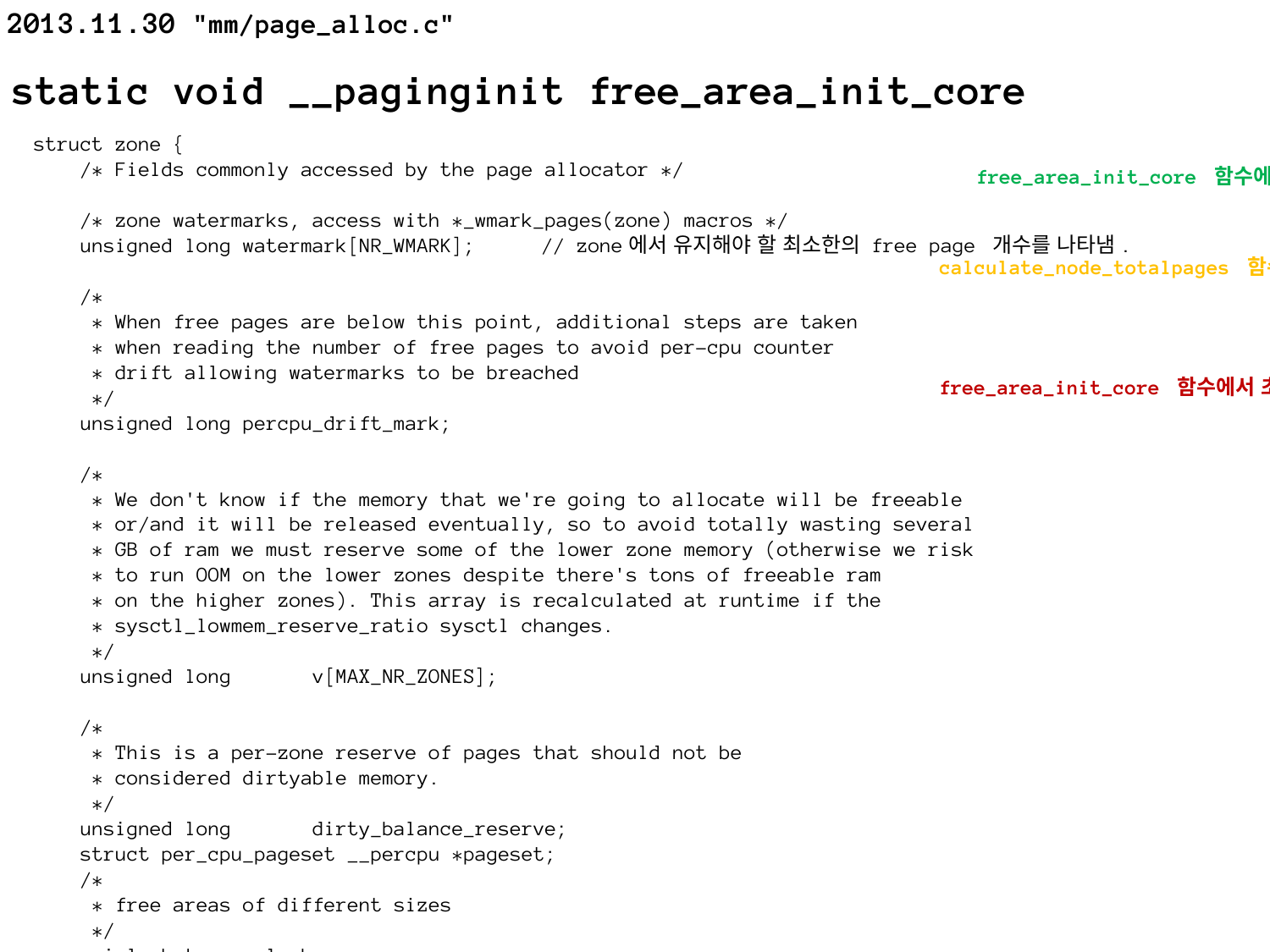

# 2013.11.30 "mm/page_alloc.c"
static void __paginginit free_area_init_core
struct zone {
    /* Fields commonly accessed by the page allocator */

    /* zone watermarks, access with *_wmark_pages(zone) macros */
    unsigned long watermark[NR_WMARK];	// zone에서 유지해야 할 최소한의 free page 개수를 나타냄.

    /*
     * When free pages are below this point, additional steps are taken
     * when reading the number of free pages to avoid per-cpu counter
     * drift allowing watermarks to be breached
     */
    unsigned long percpu_drift_mark;

    /*
     * We don't know if the memory that we're going to allocate will be freeable
     * or/and it will be released eventually, so to avoid totally wasting several
     * GB of ram we must reserve some of the lower zone memory (otherwise we risk
     * to run OOM on the lower zones despite there's tons of freeable ram
     * on the higher zones). This array is recalculated at runtime if the
     * sysctl_lowmem_reserve_ratio sysctl changes.
     */
    unsigned long       v[MAX_NR_ZONES];

    /*
     * This is a per-zone reserve of pages that should not be
     * considered dirtyable memory.
     */
    unsigned long       dirty_balance_reserve;
    struct per_cpu_pageset __percpu *pageset;
    /*
     * free areas of different sizes
     */
    spinlock_t      lock;
    int                     all_unreclaimable; /* All pages pinned */

    /* Set to true when the PG_migrate_skip bits should be cleared */
    bool            compact_blockskip_flush;

    /* pfns where compaction scanners should start */
    unsigned long       compact_cached_free_pfn;
    unsigned long       compact_cached_migrate_pfn;

    struct free_area    free_area[MAX_ORDER];

    /*
     * On compaction failure, 1<<compact_defer_shift compactions
     * are skipped before trying again. The number attempted since
     * last failure is tracked with compact_considered.
     */
    unsigned int        compact_considered;
    unsigned int        compact_defer_shift;
    int         compact_order_failed;

struct zone_padding {
    char x[0];
} ____cacheline_internodealigned_in_smp;

    /* Fields commonly accessed by the page reclaim scanner */
    spinlock_t      lru_lock;
    struct lruvec       lruvec;

    unsigned long       pages_scanned;     /* since last reclaim */
    unsigned long       flags;         /* zone flags, see below */

    /* Zone statistics */
    atomic_long_t       vm_stat[NR_VM_ZONE_STAT_ITEMS];

    /*
     * The target ratio of ACTIVE_ANON to INACTIVE_ANON pages on
     * this zone's LRU.  Maintained by the pageout code.
     */
    unsigned int inactive_ratio;

struct zone_padding {
    char x[0];
} ____cacheline_internodealigned_in_smp;

    /* Rarely used or read-mostly fields */

    /*
     * wait_table       -- the array holding the hash table
     * wait_table_hash_nr_entries   -- the size of the hash table array
     * wait_table_bits  -- wait_table_size == (1 << wait_table_bits)
     *
     * The purpose of all these is to keep track of the people
     * waiting for a page to become available and make them
     * runnable again when possible. The trouble is that this
     * consumes a lot of space, especially when so few things
     * wait on pages at a given time. So instead of using
     * per-page waitqueues, we use a waitqueue hash table.
     *
     * The bucket discipline is to sleep on the same queue when
     * colliding and wake all in that wait queue when removing.
     * When something wakes, it must check to be sure its page is
     * truly available, a la thundering herd. The cost of a
     * collision is great, but given the expected load of the
     * table, they should be so rare as to be outweighed by the
     * benefits from the saved space.
     *
     * __wait_on_page_locked() and unlock_page() in mm/filemap.c, are the
     * primary users of these fields, and in mm/page_alloc.c
     * free_area_init_core() performs the initialization of them.
     */
    wait_queue_head_t   * wait_table;

    unsigned long       wait_table_hash_nr_entries;
    unsigned long       wait_table_bits;

    /*
     * Discontig memory support fields.
     */
    struct pglist_data  *zone_pgdat;
    /* zone_start_pfn == zone_start_paddr >> PAGE_SHIFT */
    unsigned long       zone_start_pfn;

    /*
     * spanned_pages is the total pages spanned by the zone, including
     * holes, which is calculated as:
     *  spanned_pages = zone_end_pfn - zone_start_pfn;
     *
     * present_pages is physical pages existing within the zone, which
     * is calculated as:
     *  present_pages = spanned_pages - absent_pages(pages in holes);
     *
     * managed_pages is present pages managed by the buddy system, which
     * is calculated as (reserved_pages includes pages allocated by the
     * bootmem allocator):
     *  managed_pages = present_pages - reserved_pages;
     *
     * So present_pages may be used by memory hotplug or memory power
     * management logic to figure out unmanaged pages by checking
     * (present_pages - managed_pages). And managed_pages should be used
     * by page allocator and vm scanner to calculate all kinds of watermarks
     * and thresholds.
     *
     * Locking rules:
     *
     * zone_start_pfn and spanned_pages are protected by span_seqlock.
     * It is a seqlock because it has to be read outside of zone->lock,
     * and it is done in the main allocator path.  But, it is written
     * quite infrequently.
     *
     * The span_seq lock is declared along with zone->lock because it is
     * frequently read in proximity to zone->lock.  It's good to
     * give them a chance of being in the same cacheline.
     *
     * Write access to present_pages at runtime should be protected by
     * lock_memory_hotplug()/unlock_memory_hotplug().  Any reader who can't
     * tolerant drift of present_pages should hold memory hotplug lock to
     * get a stable value.
     *
     * Read access to managed_pages should be safe because it's unsigned
     * long. Write access to zone->managed_pages and totalram_pages are
     * protected by managed_page_count_lock at runtime. Idealy only
     * adjust_managed_page_count() should be used instead of directly
     * touching zone->managed_pages and totalram_pages.
     */
    unsigned long       spanned_pages;
    unsigned long       present_pages;
    unsigned long       managed_pages;

    /*
     * rarely used fields:
     */
    const char      *name;
} ____cacheline_internodealigned_in_smp;

free_area_init_core 함수에서 초기화
calculate_node_totalpages 함수에서 초기화
free_area_init_core 함수에서 초기화